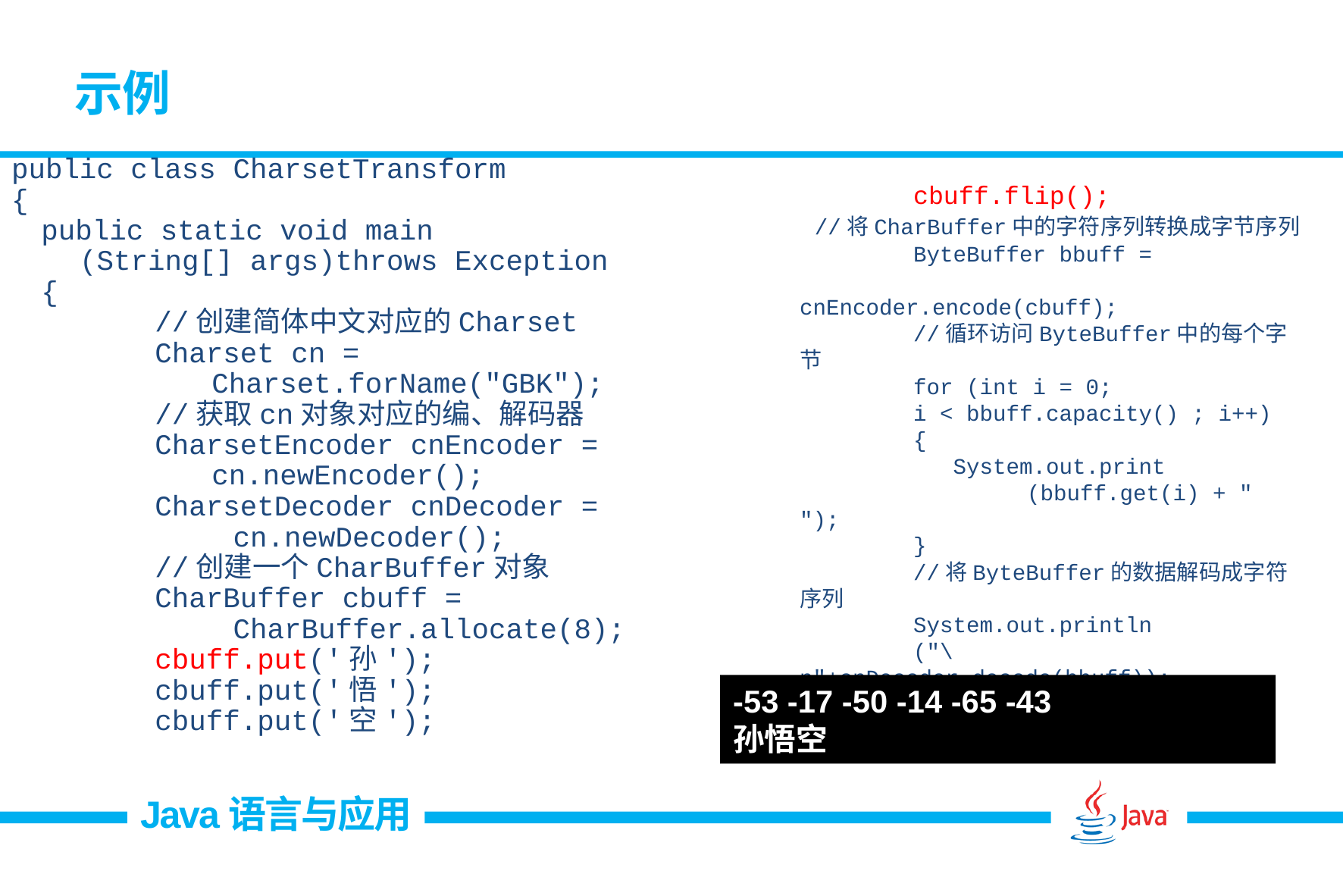

# 示例
public class CharsetTransform
{
	public static void main
    (String[] args)throws Exception
	{
		//创建简体中文对应的Charset
		Charset cn =
          Charset.forName("GBK");
		//获取cn对象对应的编、解码器
		CharsetEncoder cnEncoder =
          cn.newEncoder();
		CharsetDecoder cnDecoder =
             cn.newDecoder();
		//创建一个CharBuffer对象
		CharBuffer cbuff =
             CharBuffer.allocate(8);
		cbuff.put('孙');
		cbuff.put('悟');
		cbuff.put('空');
		cbuff.flip();
	 //将CharBuffer中的字符序列转换成字节序列
		ByteBuffer bbuff =
		cnEncoder.encode(cbuff);
		//循环访问ByteBuffer中的每个字节
		for (int i = 0;
	i < bbuff.capacity() ; i++)
		{
		   System.out.print
		(bbuff.get(i) + " ");
		}
		//将ByteBuffer的数据解码成字符序列
		System.out.println
	("\n"+cnDecoder.decode(bbuff));
	  }
   }

-53 -17 -50 -14 -65 -43
孙悟空
107